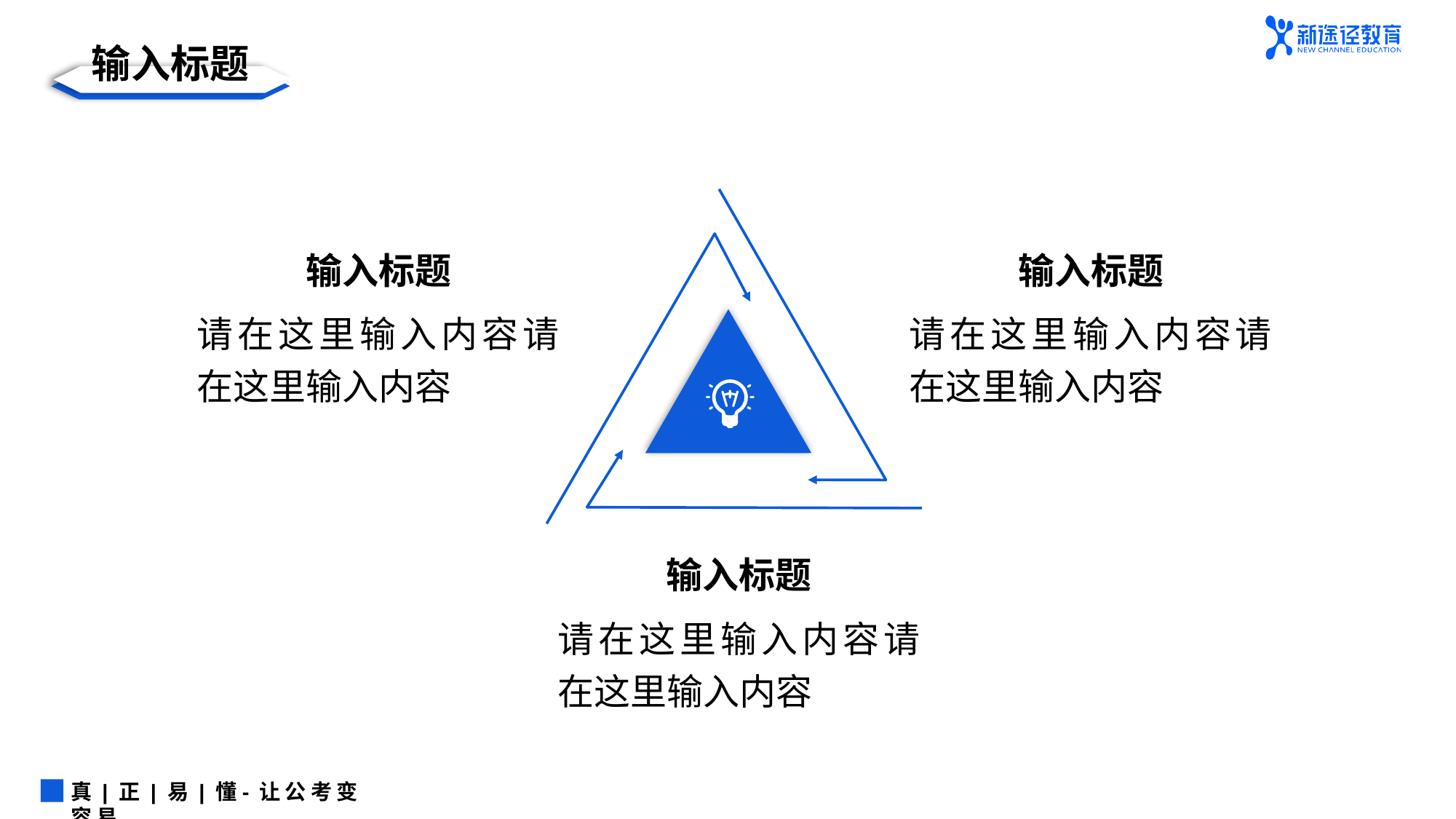

输入标题

输入标题
请在这里输入内容请在这里输入内容
输入标题
请在这里输入内容请在这里输入内容
输入标题
请在这里输入内容请在这里输入内容